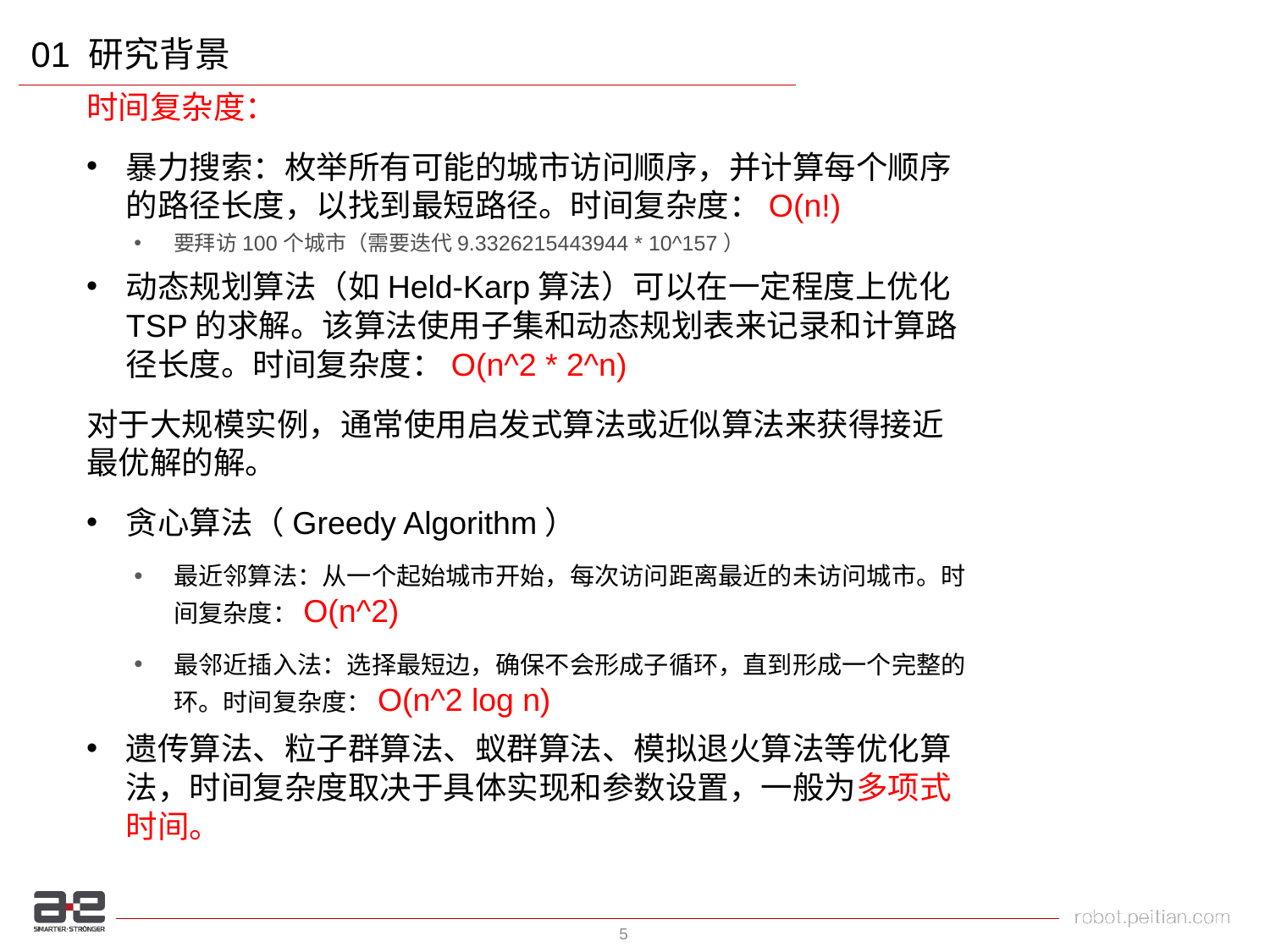

# 01 研究背景
时间复杂度：
暴力搜索：枚举所有可能的城市访问顺序，并计算每个顺序的路径长度，以找到最短路径。时间复杂度：O(n!)
要拜访100个城市（需要迭代9.3326215443944 * 10^157）
动态规划算法（如Held-Karp算法）可以在一定程度上优化TSP的求解。该算法使用子集和动态规划表来记录和计算路径长度。时间复杂度：O(n^2 * 2^n)
对于大规模实例，通常使用启发式算法或近似算法来获得接近最优解的解。
贪心算法（Greedy Algorithm）
最近邻算法：从一个起始城市开始，每次访问距离最近的未访问城市。时间复杂度：O(n^2)
最邻近插入法：选择最短边，确保不会形成子循环，直到形成一个完整的环。时间复杂度：O(n^2 log n)
遗传算法、粒子群算法、蚁群算法、模拟退火算法等优化算法，时间复杂度取决于具体实现和参数设置，一般为多项式时间。

5